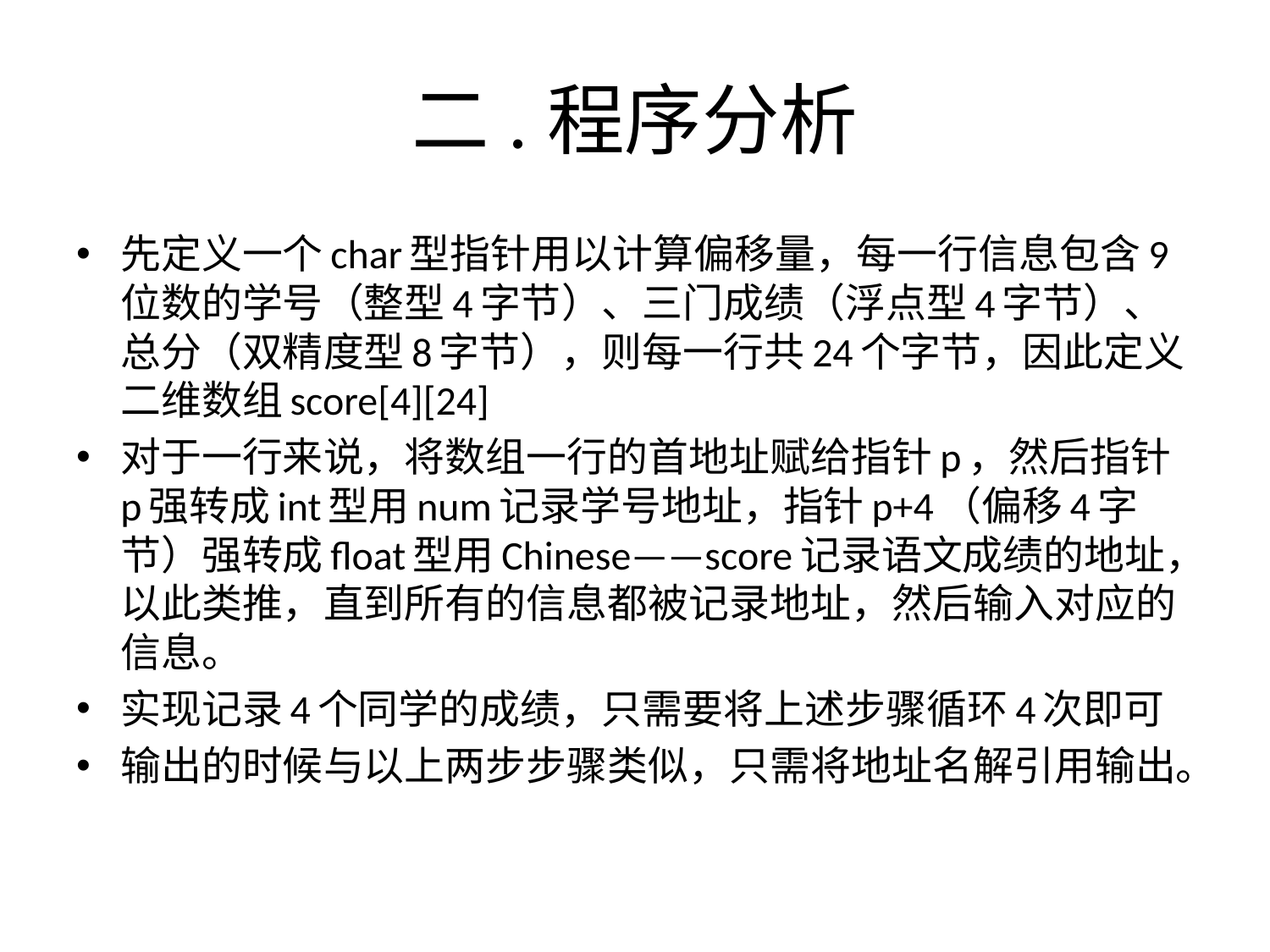

# 二.程序分析
先定义一个char型指针用以计算偏移量，每一行信息包含9位数的学号（整型4字节）、三门成绩（浮点型4字节）、总分（双精度型8字节），则每一行共24个字节，因此定义二维数组score[4][24]
对于一行来说，将数组一行的首地址赋给指针p，然后指针p强转成int型用num记录学号地址，指针p+4（偏移4字节）强转成float型用Chinese——score记录语文成绩的地址，以此类推，直到所有的信息都被记录地址，然后输入对应的信息。
实现记录4个同学的成绩，只需要将上述步骤循环4次即可
输出的时候与以上两步步骤类似，只需将地址名解引用输出。